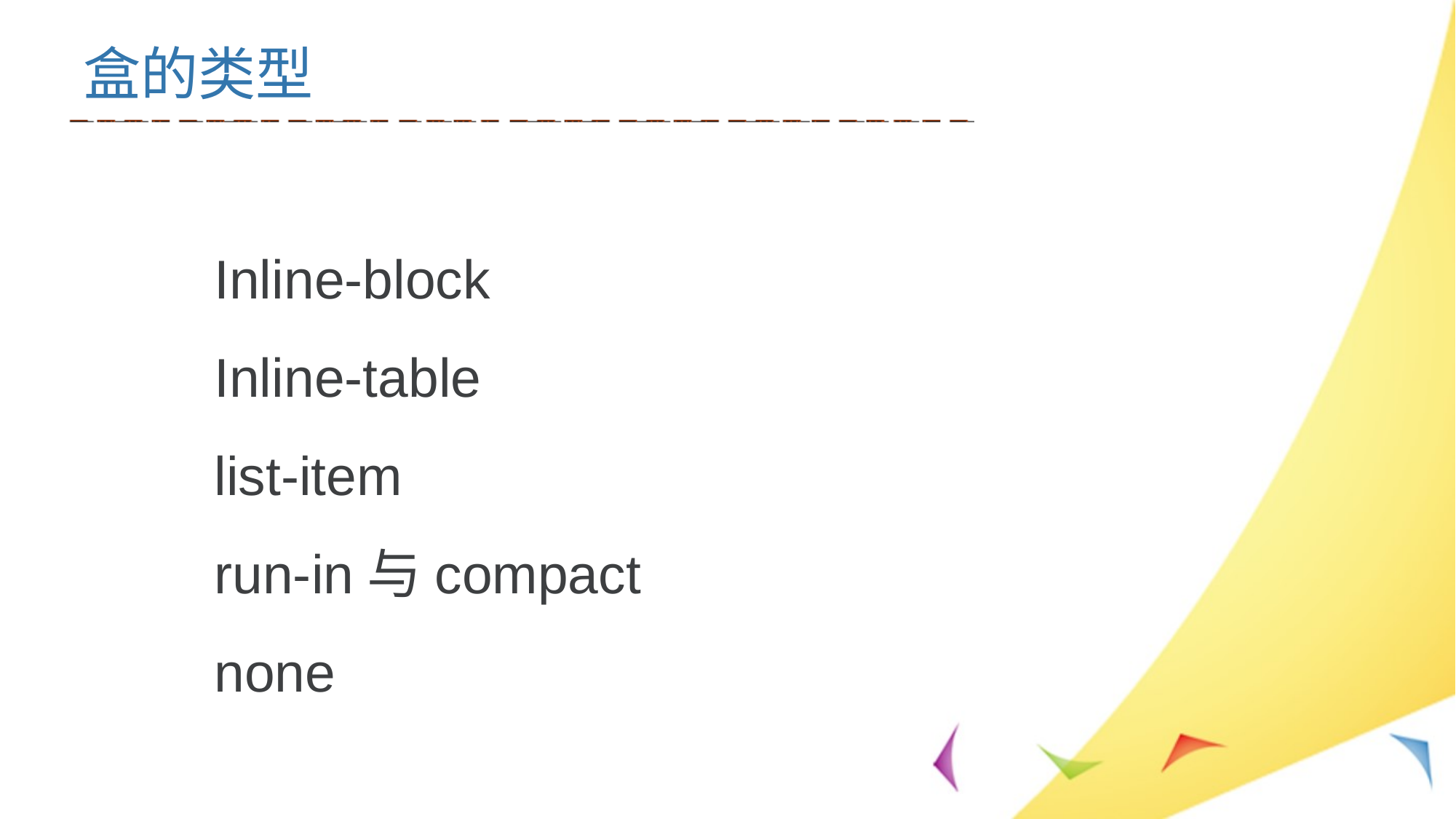

# 盒的类型
Inline-block
Inline-table
list-item
run-in与compact
none